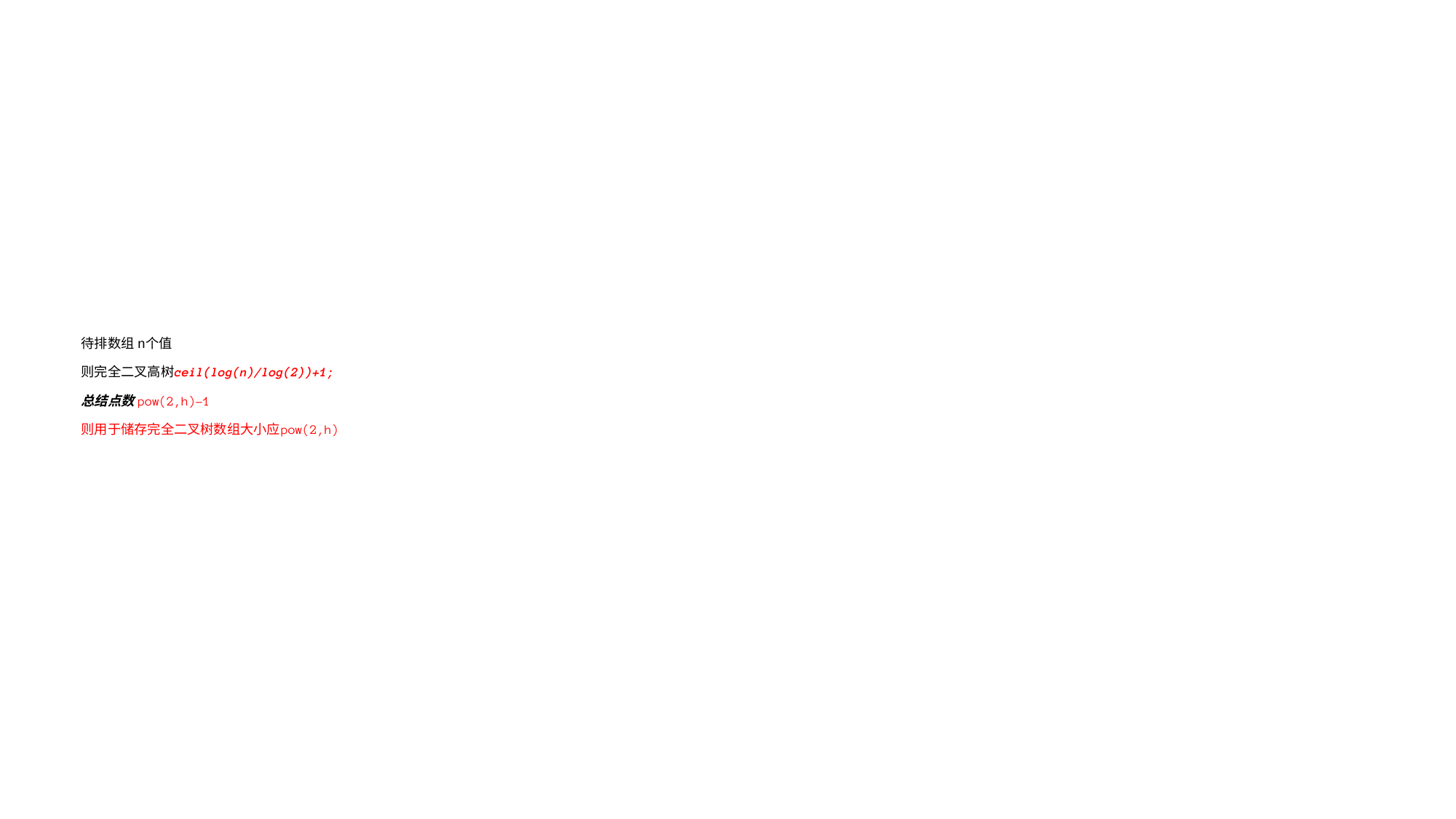

# 待排数组 n个值 则完全二叉高树ceil(log(n)/log(2))+1; 总结点数 pow(2,h)-1 则用于储存完全二叉树数组大小应pow(2,h)